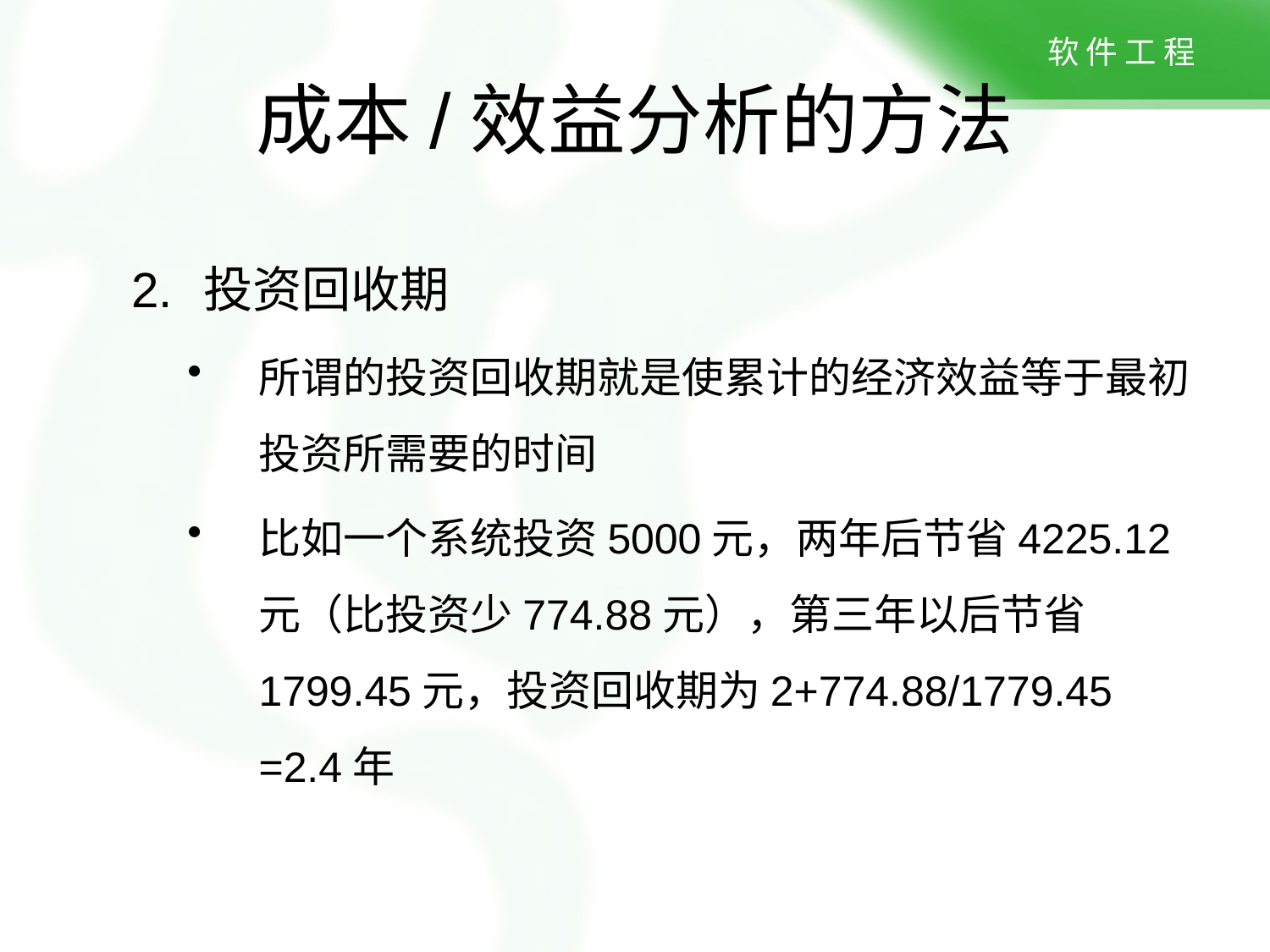

# 成本/效益分析的方法
投资回收期
所谓的投资回收期就是使累计的经济效益等于最初投资所需要的时间
比如一个系统投资5000元，两年后节省4225.12元（比投资少774.88元），第三年以后节省1799.45元，投资回收期为2+774.88/1779.45 =2.4年